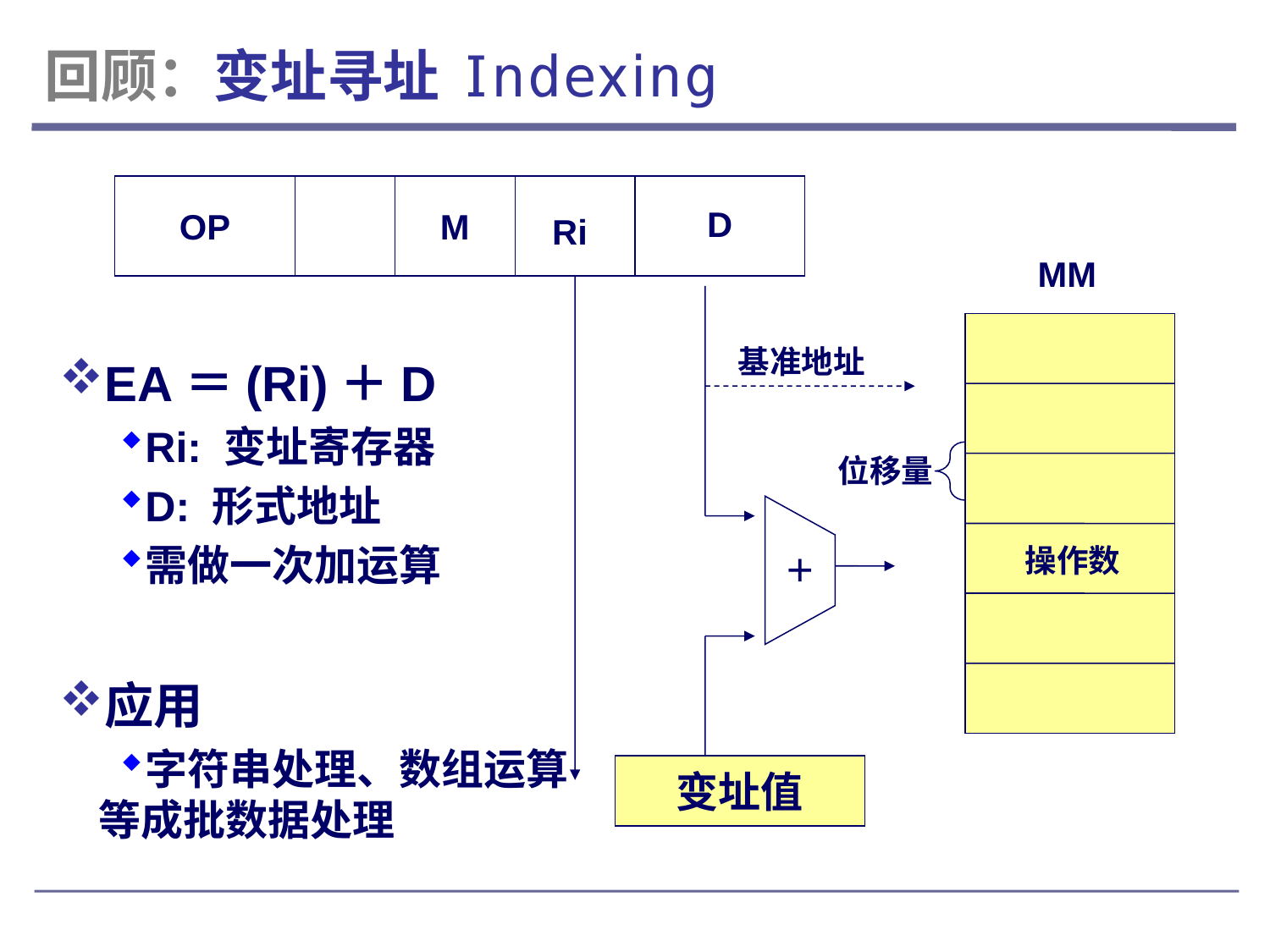

# 回顾：变址寻址 Indexing
OP

M
Ri
Ri

Ri
形式地址
D
MM

基准地址
EA＝(Ri)＋D
Ri: 变址寄存器
D: 形式地址
需做一次加运算

应用
字符串处理、数组运算
等成批数据处理

位移量

操作数
＋
EA

变址值
位移量
60